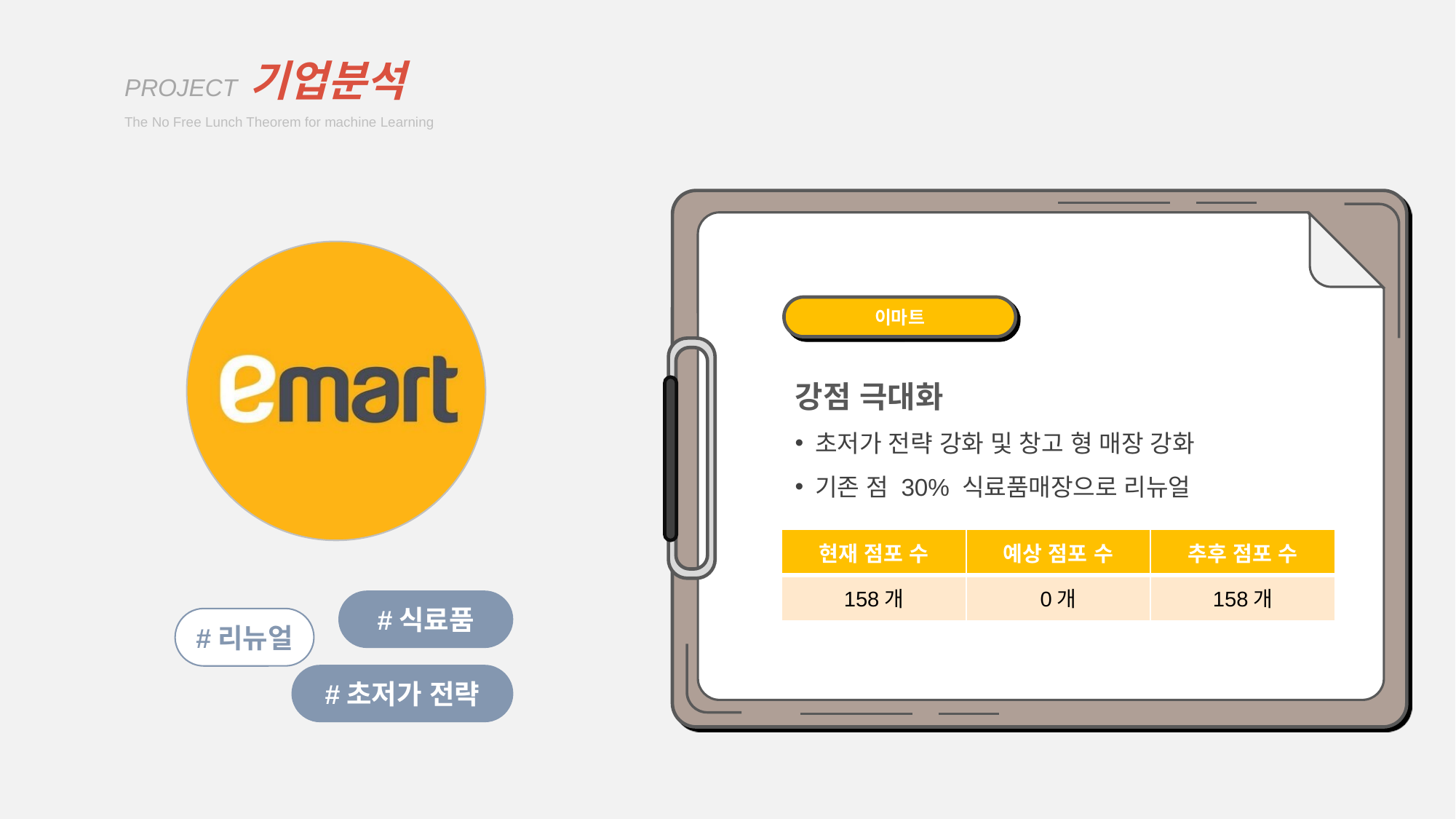

PROJECT 기업분석
The No Free Lunch Theorem for machine Learning

이마트
강점 극대화
초저가 전략 강화 및 창고 형 매장 강화
기존 점 30% 식료품매장으로 리뉴얼
| 현재 점포 수 | 예상 점포 수 | 추후 점포 수 |
| --- | --- | --- |
| 158개 | 0개 | 158개 |
#식료품
#리뉴얼
#초저가 전략